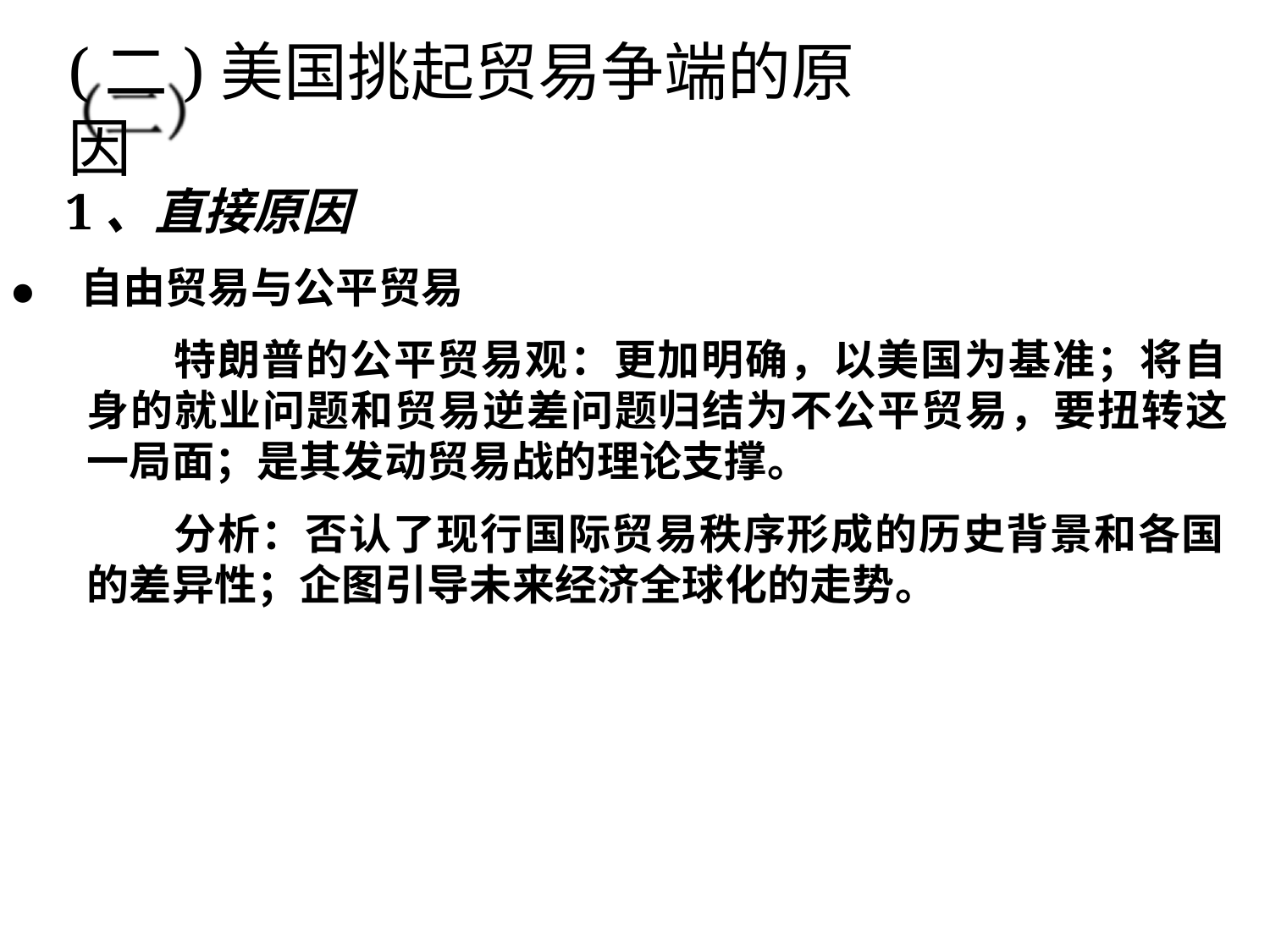

# (二)美国挑起贸易争端的原因
1、直接原因
⚫ 自由贸易与公平贸易
特朗普的公平贸易观：更加明确，以美国为基准；将自 身的就业问题和贸易逆差问题归结为不公平贸易，要扭转这 一局面；是其发动贸易战的理论支撑。
分析：否认了现行国际贸易秩序形成的历史背景和各国 的差异性；企图引导未来经济全球化的走势。